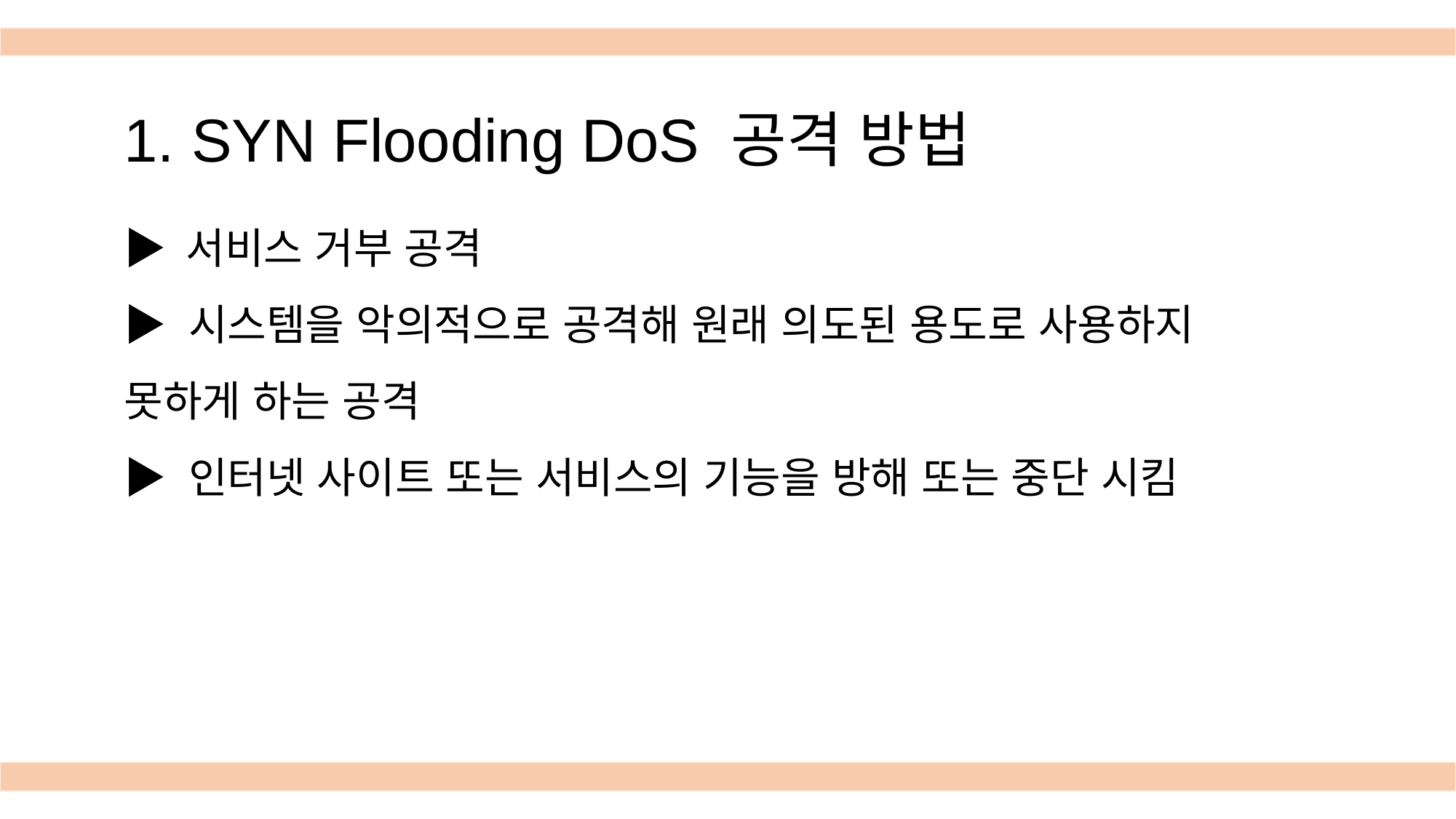

SYN Flooding DoS 공격 방법
▶ 서비스 거부 공격
▶ 시스템을 악의적으로 공격해 원래 의도된 용도로 사용하지 못하게 하는 공격
▶ 인터넷 사이트 또는 서비스의 기능을 방해 또는 중단 시킴